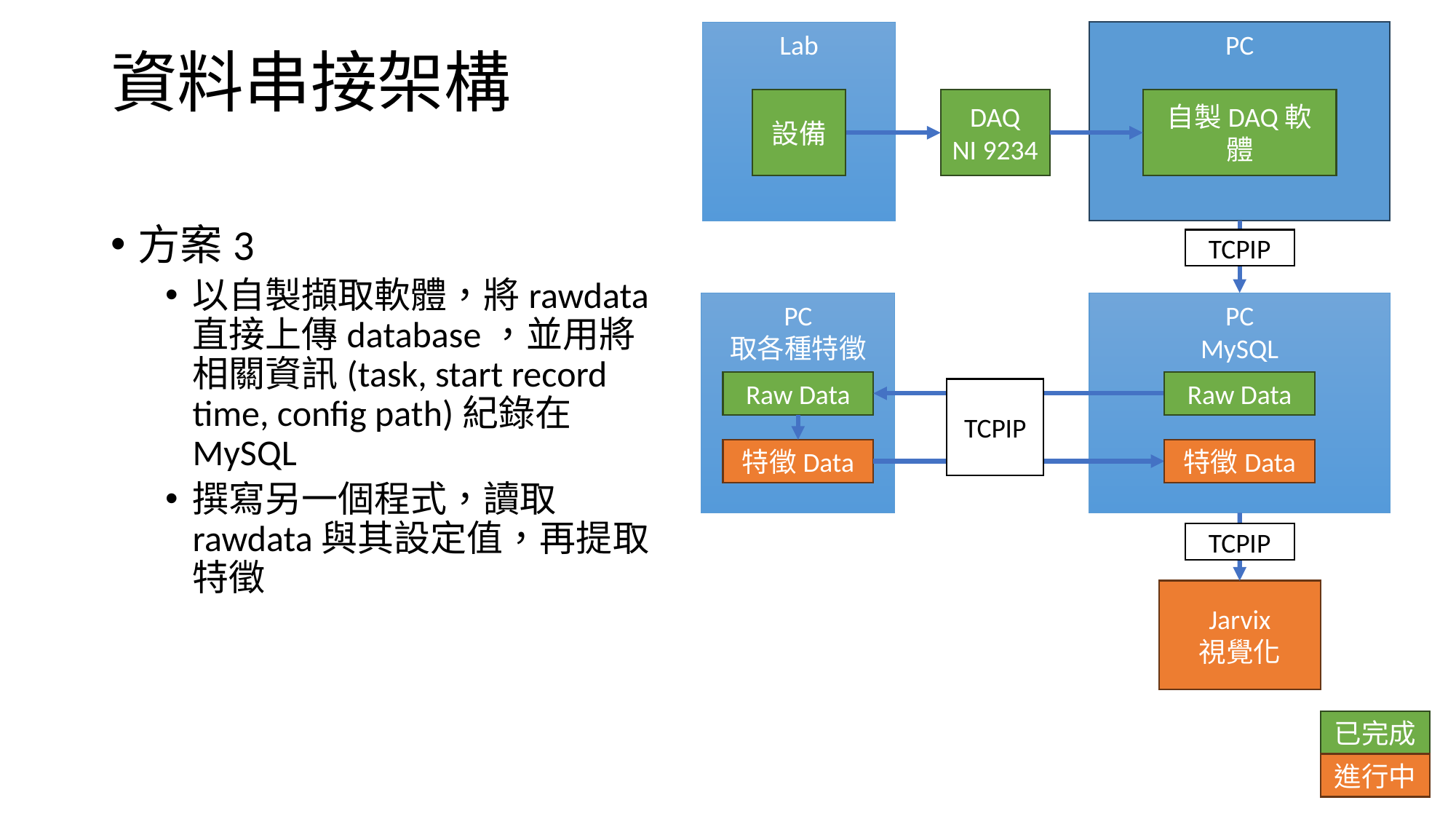

Lab
設備
自製DAQ軟體
PC
DAQ
NI 9234
TCPIP
PC
取各種特徵
Raw Data
特徵Data
PC
MySQL
Raw Data
TCPIP
特徵Data
TCPIP
Jarvix
視覺化
資料串接架構
方案3
以自製擷取軟體，將rawdata直接上傳database，並用將相關資訊(task, start record time, config path)紀錄在MySQL
撰寫另一個程式，讀取rawdata與其設定值，再提取特徵
已完成
進行中